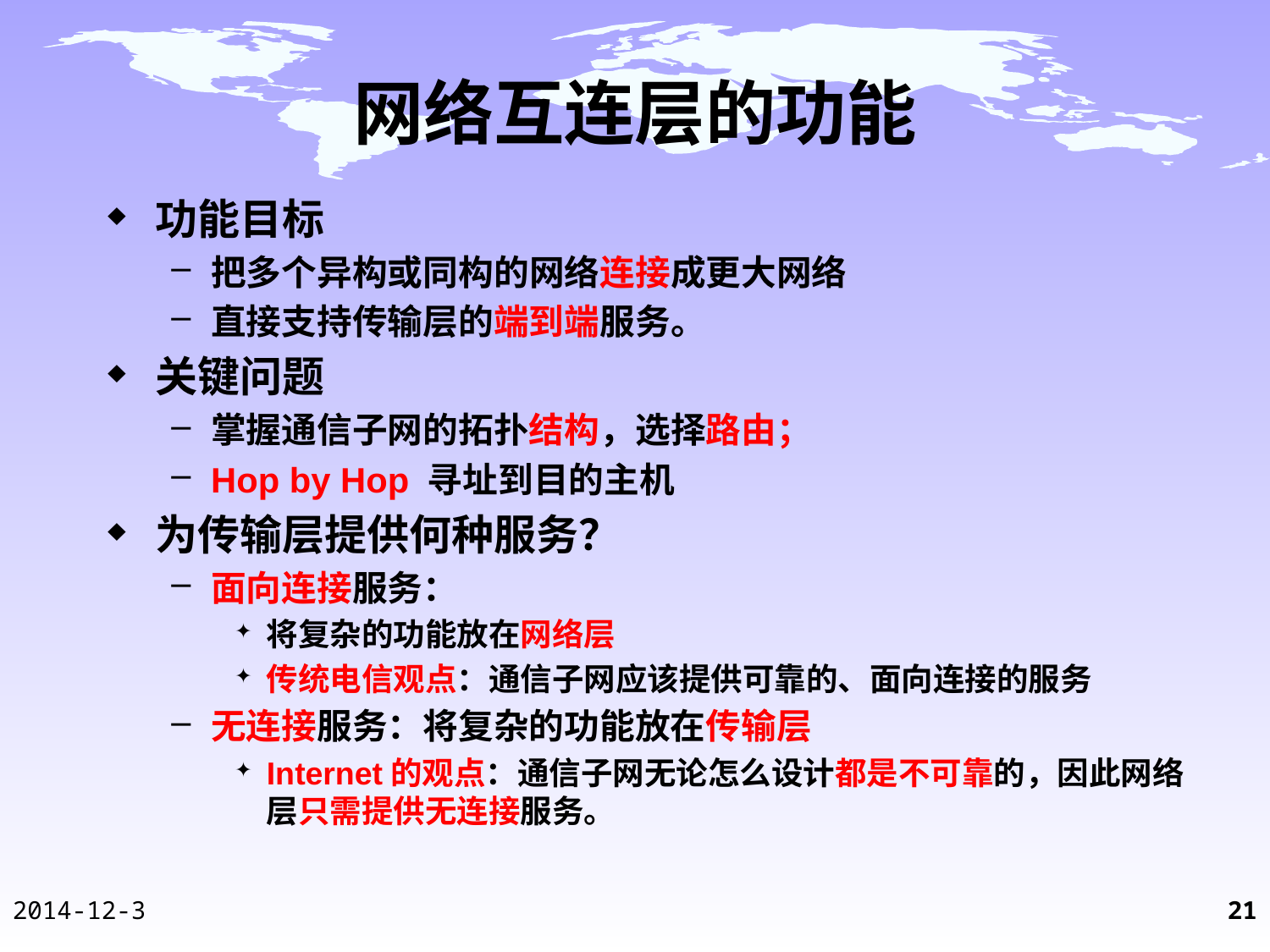

# 网络互连层的功能
功能目标
把多个异构或同构的网络连接成更大网络
直接支持传输层的端到端服务。
关键问题
掌握通信子网的拓扑结构，选择路由；
Hop by Hop 寻址到目的主机
为传输层提供何种服务？
面向连接服务：
将复杂的功能放在网络层
传统电信观点：通信子网应该提供可靠的、面向连接的服务
无连接服务：将复杂的功能放在传输层
Internet的观点：通信子网无论怎么设计都是不可靠的，因此网络层只需提供无连接服务。
2014-12-3
21